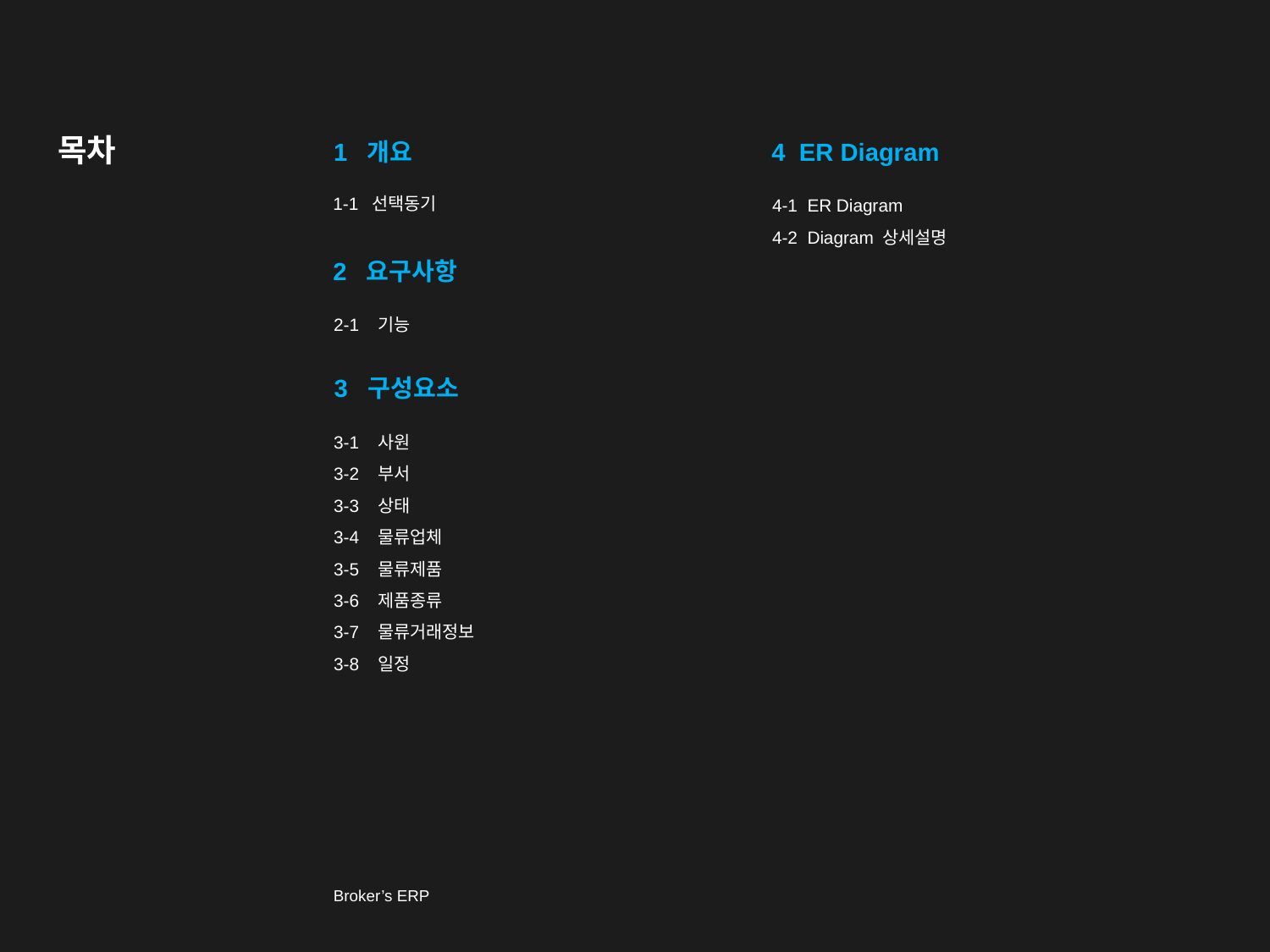

# 목차
4  ER Diagram
4-1  ER Diagram
4-2  Diagram 상세설명
1  개요
1-1  선택동기
2  요구사항
2-1   기능
3  구성요소
3-1   사원
3-2   부서
3-3   상태
3-4   물류업체
3-5   물류제품
3-6   제품종류
3-7   물류거래정보
3-8   일정
Broker’s ERP